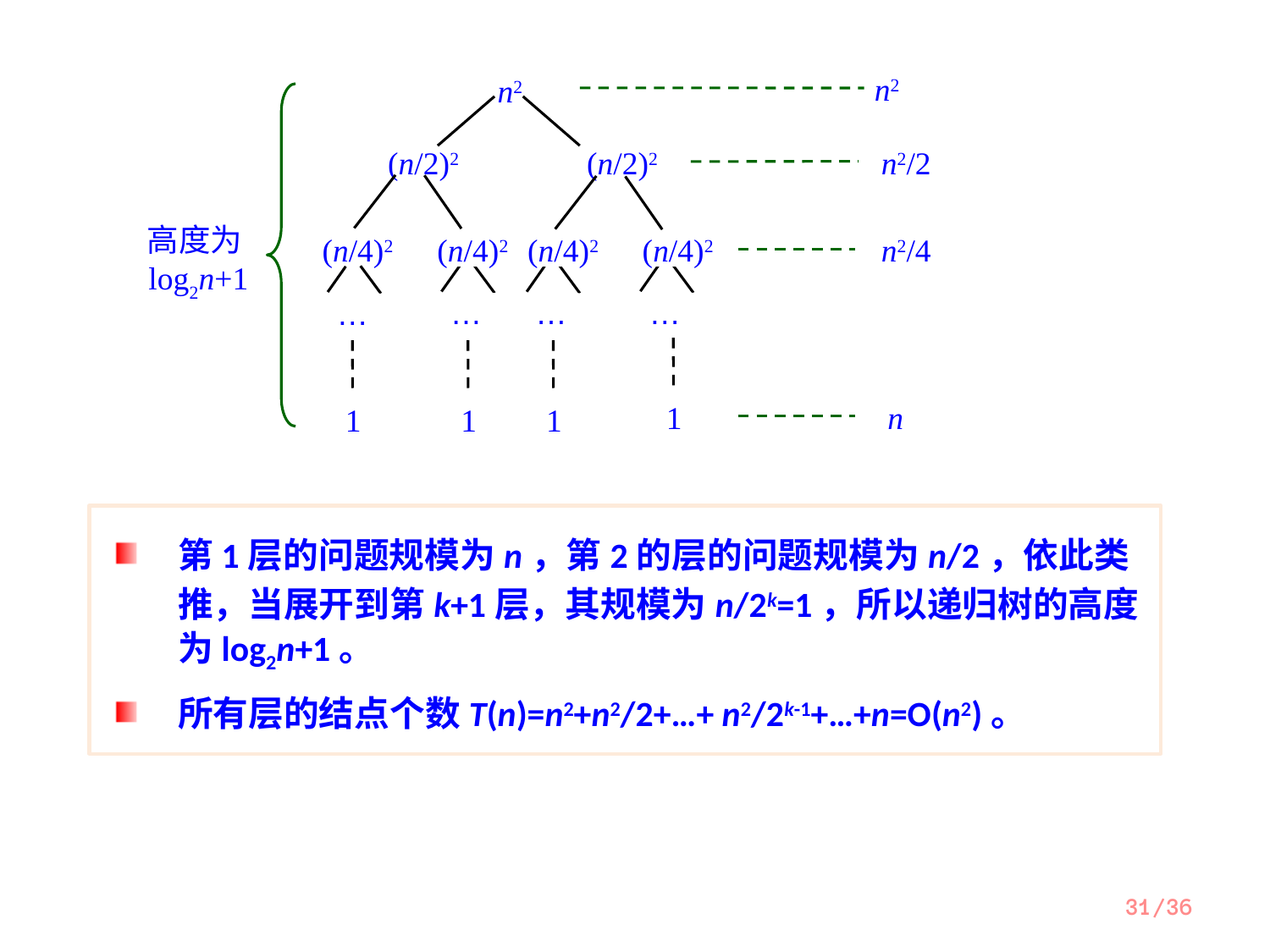

n2
n2

(n/2)2
(n/2)2
n2/2

高度为log2n+1
(n/4)2
(n/4)2
(n/4)2
(n/4)2
n2/4

…
…
…
…

1
n
1
1
1

第1层的问题规模为n，第2的层的问题规模为n/2，依此类推，当展开到第k+1层，其规模为n/2k=1，所以递归树的高度为log2n+1。
所有层的结点个数T(n)=n2+n2/2+…+ n2/2k-1+…+n=O(n2)。
31/36